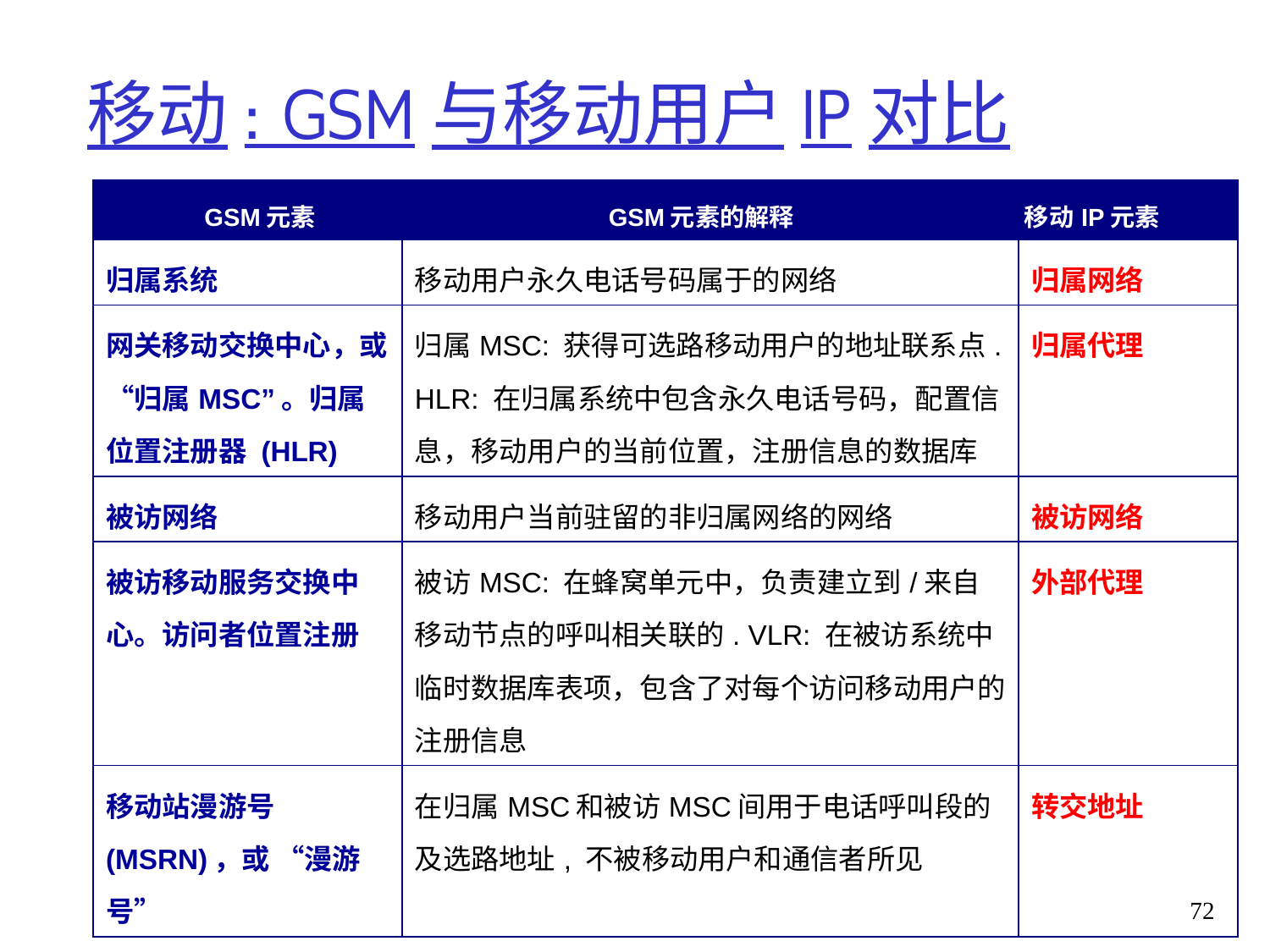

# 移动: GSM与移动用户IP对比
| GSM元素 |  | GSM元素的解释 | 移动IP元素 |  |
| --- | --- | --- | --- | --- |
| 归属系统 | 移动用户永久电话号码属于的网络 |  |  | 归属网络 |
| 网关移动交换中心，或“归属MSC”。归属位置注册器 (HLR) | 归属MSC: 获得可选路移动用户的地址联系点. HLR: 在归属系统中包含永久电话号码，配置信息，移动用户的当前位置，注册信息的数据库 |  |  | 归属代理 |
| 被访网络 | 移动用户当前驻留的非归属网络的网络 |  |  | 被访网络 |
| 被访移动服务交换中心。访问者位置注册 | 被访MSC: 在蜂窝单元中，负责建立到/来自移动节点的呼叫相关联的. VLR: 在被访系统中临时数据库表项，包含了对每个访问移动用户的注册信息 |  |  | 外部代理 |
| 移动站漫游号(MSRN)，或 “漫游号” | 在归属MSC和被访MSC间用于电话呼叫段的及选路地址, 不被移动用户和通信者所见 |  |  | 转交地址 |
72